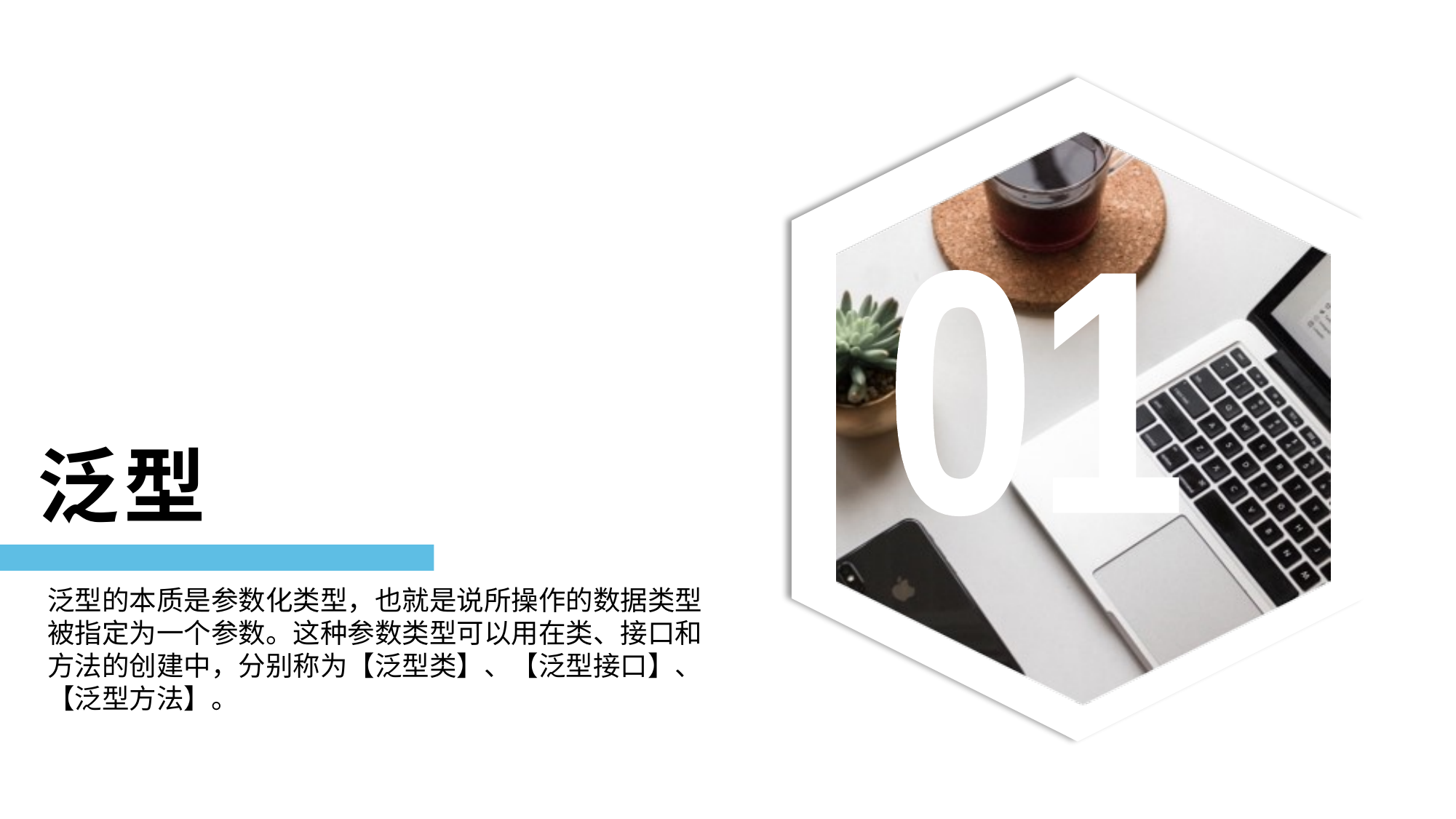

01
# 泛型
泛型的本质是参数化类型，也就是说所操作的数据类型被指定为一个参数。这种参数类型可以用在类、接口和方法的创建中，分别称为【泛型类】、【泛型接口】、【泛型方法】。